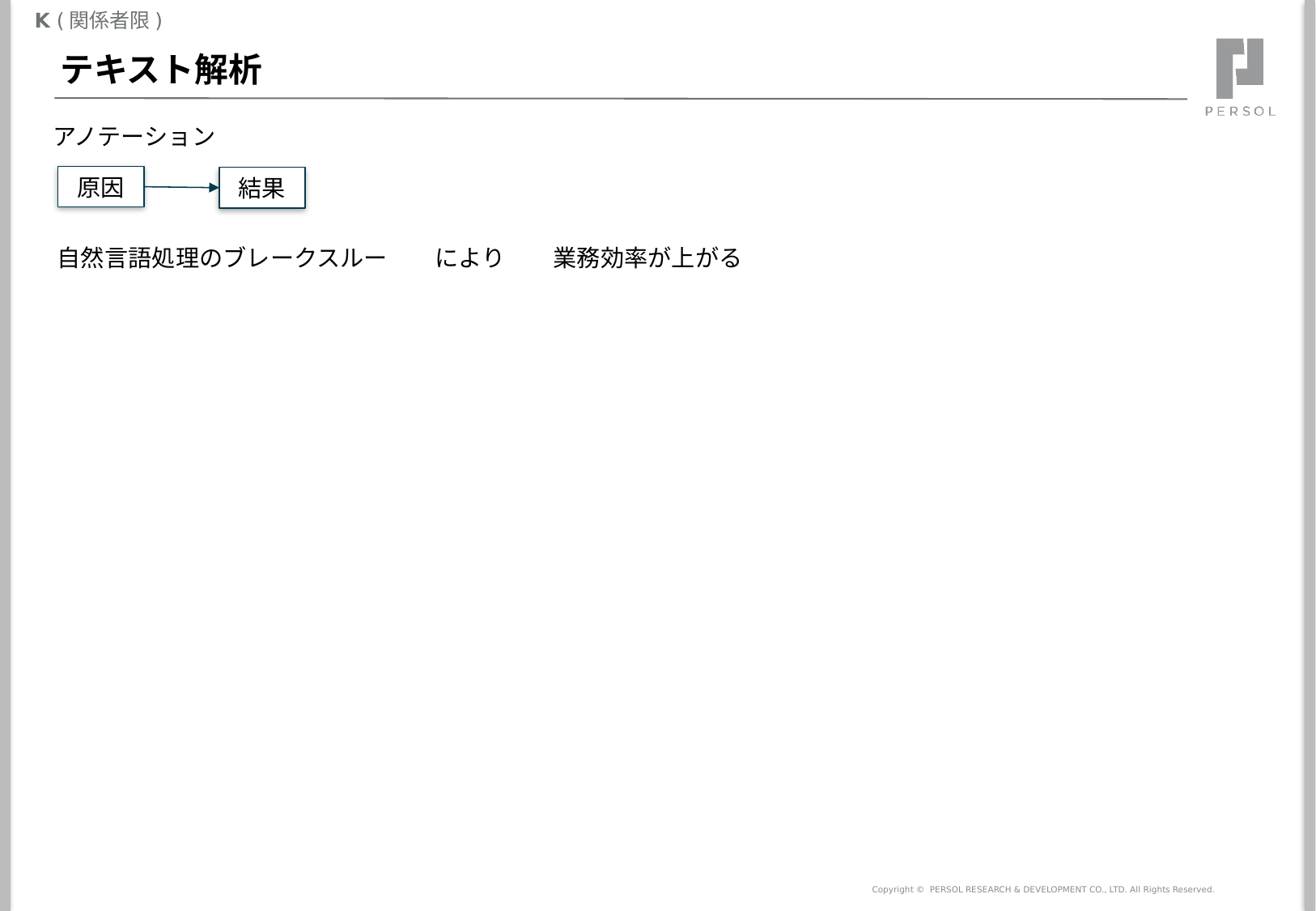

# テキスト解析
アノテーション
原因
結果
自然言語処理のブレークスルー　　により　　業務効率が上がる